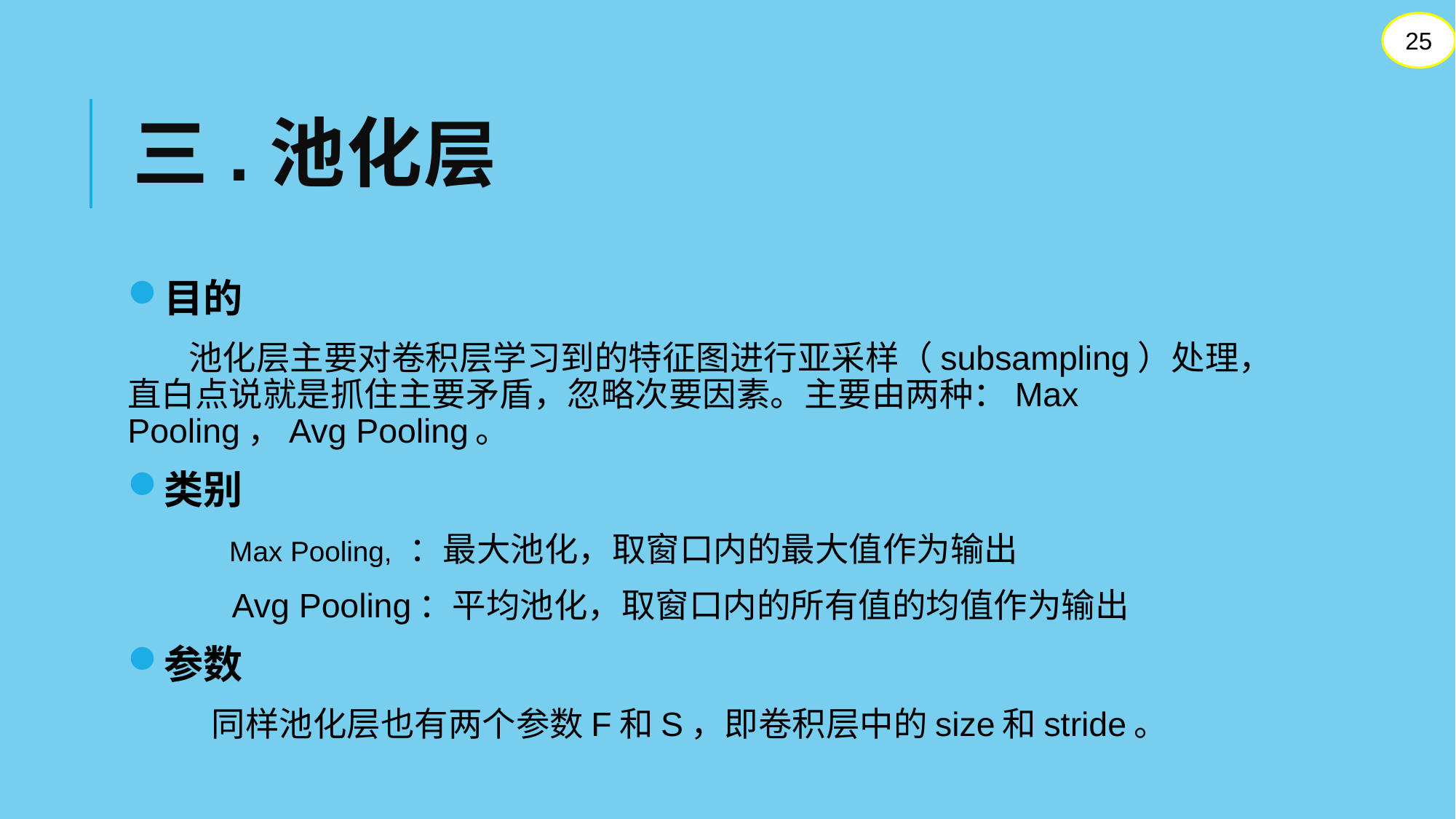

25
# 三.池化层
目的
       池化层主要对卷积层学习到的特征图进行亚采样（subsampling）处理，直白点说就是抓住主要矛盾，忽略次要因素。主要由两种：Max Pooling，Avg Pooling。
类别
             Max Pooling, ：最大池化，取窗口内的最大值作为输出
           Avg Pooling：平均池化，取窗口内的所有值的均值作为输出
参数
          同样池化层也有两个参数F和S，即卷积层中的size和stride。